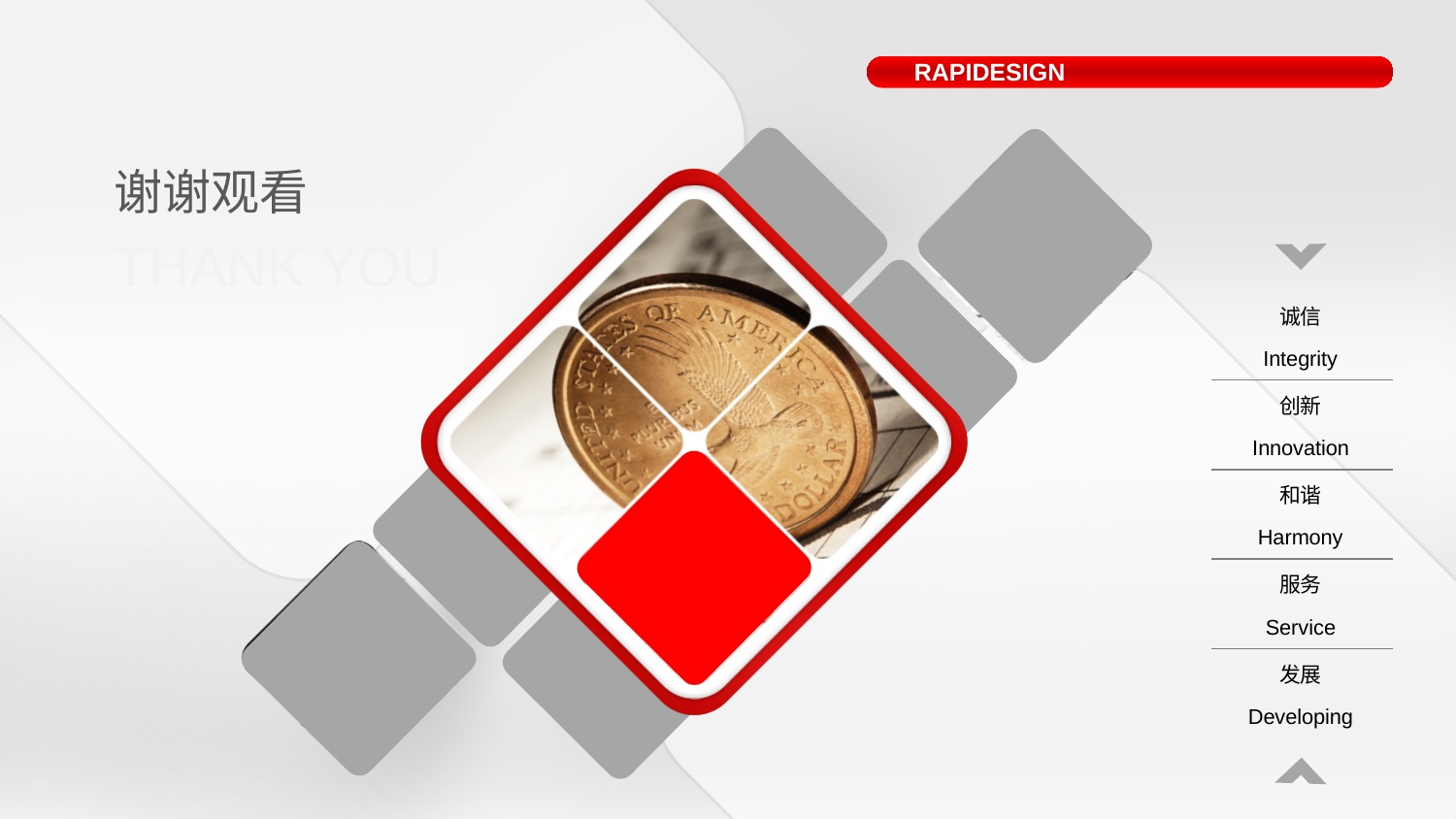

RAPIDESIGN

谢谢观看
THANK YOU

诚信
Integrity
创新
Innovation
和谐
Harmony
服务
Service
发展
Developing